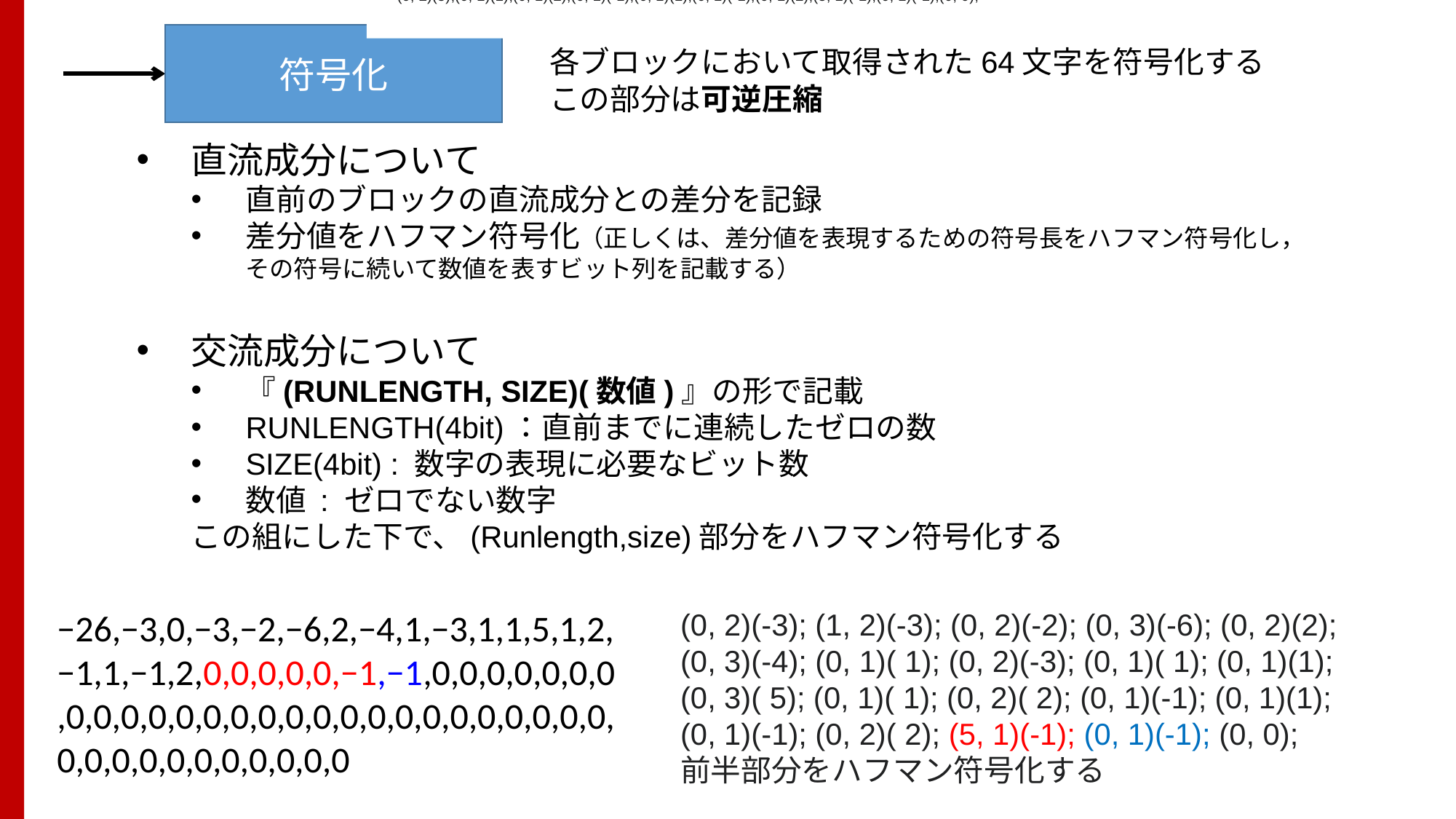

(0, 2)(-3);(1, 2)(-3);(0, 1)(-2);(0, 2)(-6);(0, 1)(2);(0, 1)(-4);(0, 1)(1);(0, 2)(-3);(0, 1)(1);(0, 1)(1);
(0, 2)(5);(0, 1)(1);(0, 1)(2);(0, 1)(-1);(0, 1)(1);(0, 1)(-1);(0, 1)(2);(5, 1)(-1);(0, 1)(-1);(0, 0);

符号化
各ブロックにおいて取得された64文字を符号化する
この部分は可逆圧縮
直流成分について
直前のブロックの直流成分との差分を記録
差分値をハフマン符号化（正しくは、差分値を表現するための符号長をハフマン符号化し，その符号に続いて数値を表すビット列を記載する）

交流成分について
『(RUNLENGTH, SIZE)(数値)』の形で記載
RUNLENGTH(4bit)：直前までに連続したゼロの数
SIZE(4bit) : 数字の表現に必要なビット数
数値 : ゼロでない数字
この組にした下で、(Runlength,size)部分をハフマン符号化する
−26,−3,0,−3,−2,−6,2,−4,1,−3,1,1,5,1,2,−1,1,−1,2,0,0,0,0,0,−1,−1,0,0,0,0,0,0,0,0,0,0,0,0,0,0,0,0,0,0,0,0,0,0,0,0,0,0,0,0,0,0,0,0,0,0,0,0,0,0
(0, 2)(-3); (1, 2)(-3); (0, 2)(-2); (0, 3)(-6); (0, 2)(2);
(0, 3)(-4); (0, 1)( 1); (0, 2)(-3); (0, 1)( 1); (0, 1)(1);
(0, 3)( 5); (0, 1)( 1); (0, 2)( 2); (0, 1)(-1); (0, 1)(1);
(0, 1)(-1); (0, 2)( 2); (5, 1)(-1); (0, 1)(-1); (0, 0);
前半部分をハフマン符号化する